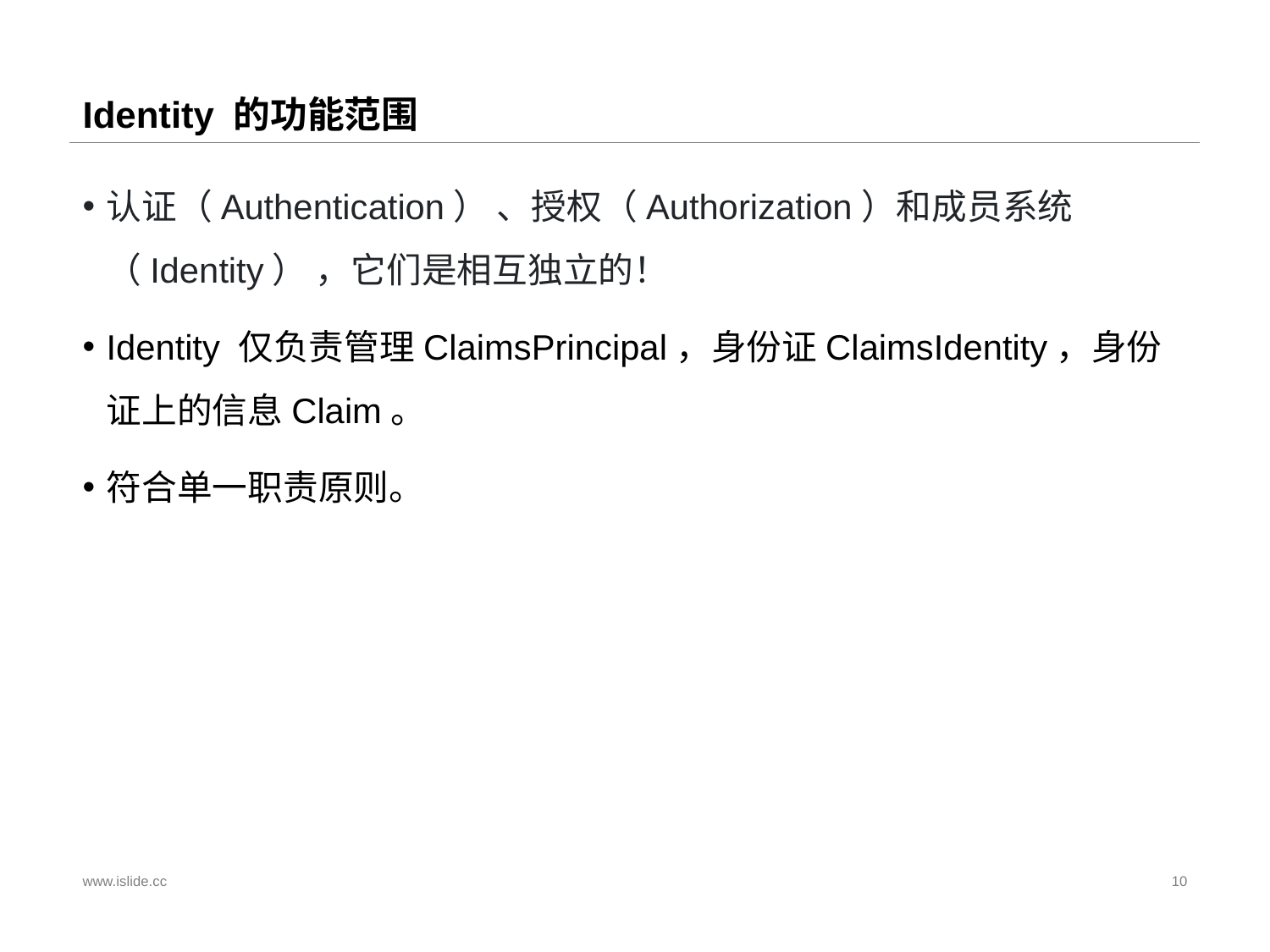

# Identity 的功能范围
认证（Authentication） 、授权（Authorization）和成员系统（Identity） ，它们是相互独立的！
Identity 仅负责管理ClaimsPrincipal，身份证ClaimsIdentity，身份证上的信息Claim。
符合单一职责原则。
www.islide.cc
10